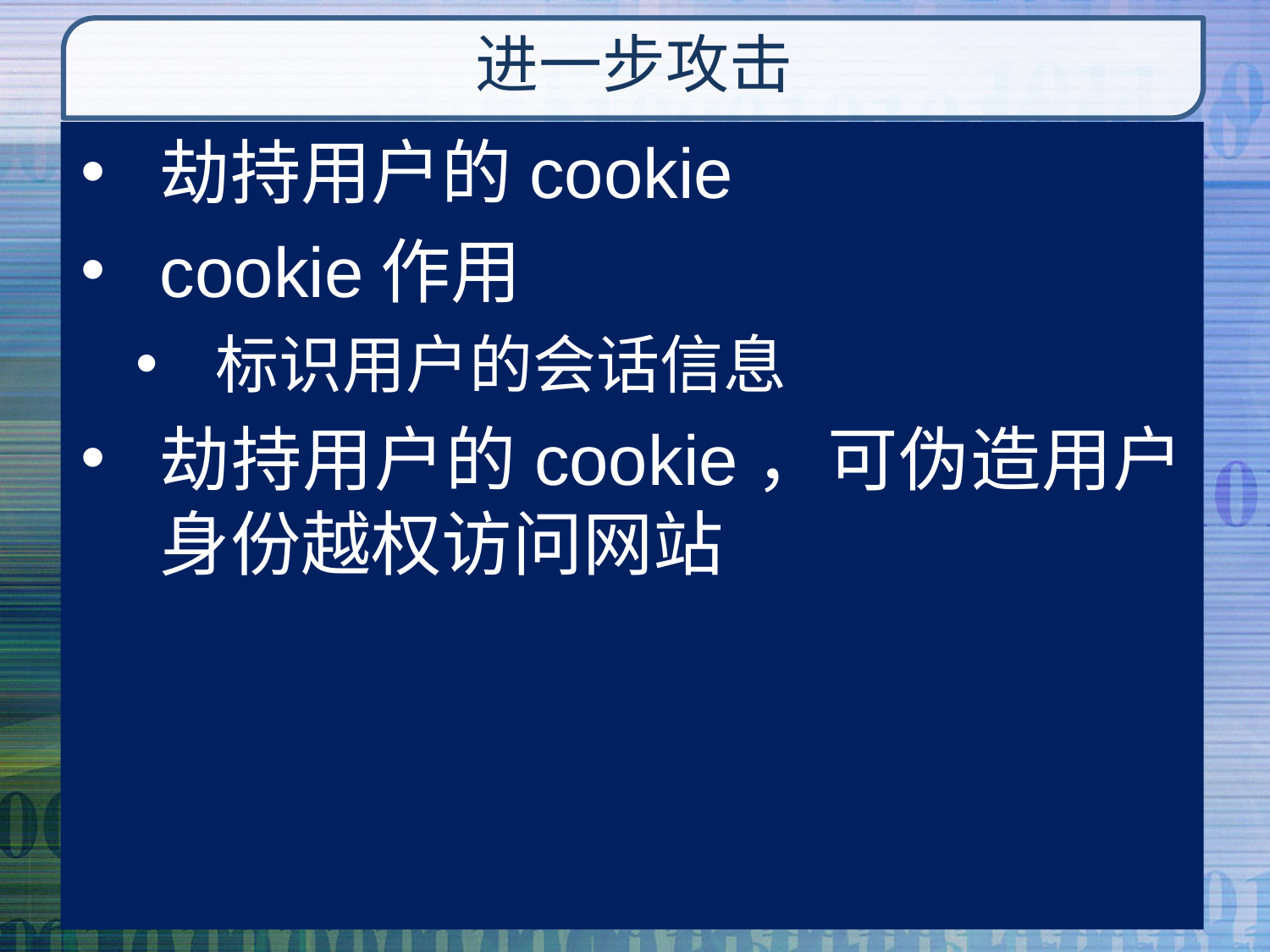

# 进一步攻击
劫持用户的cookie
cookie作用
标识用户的会话信息
劫持用户的cookie，可伪造用户身份越权访问网站